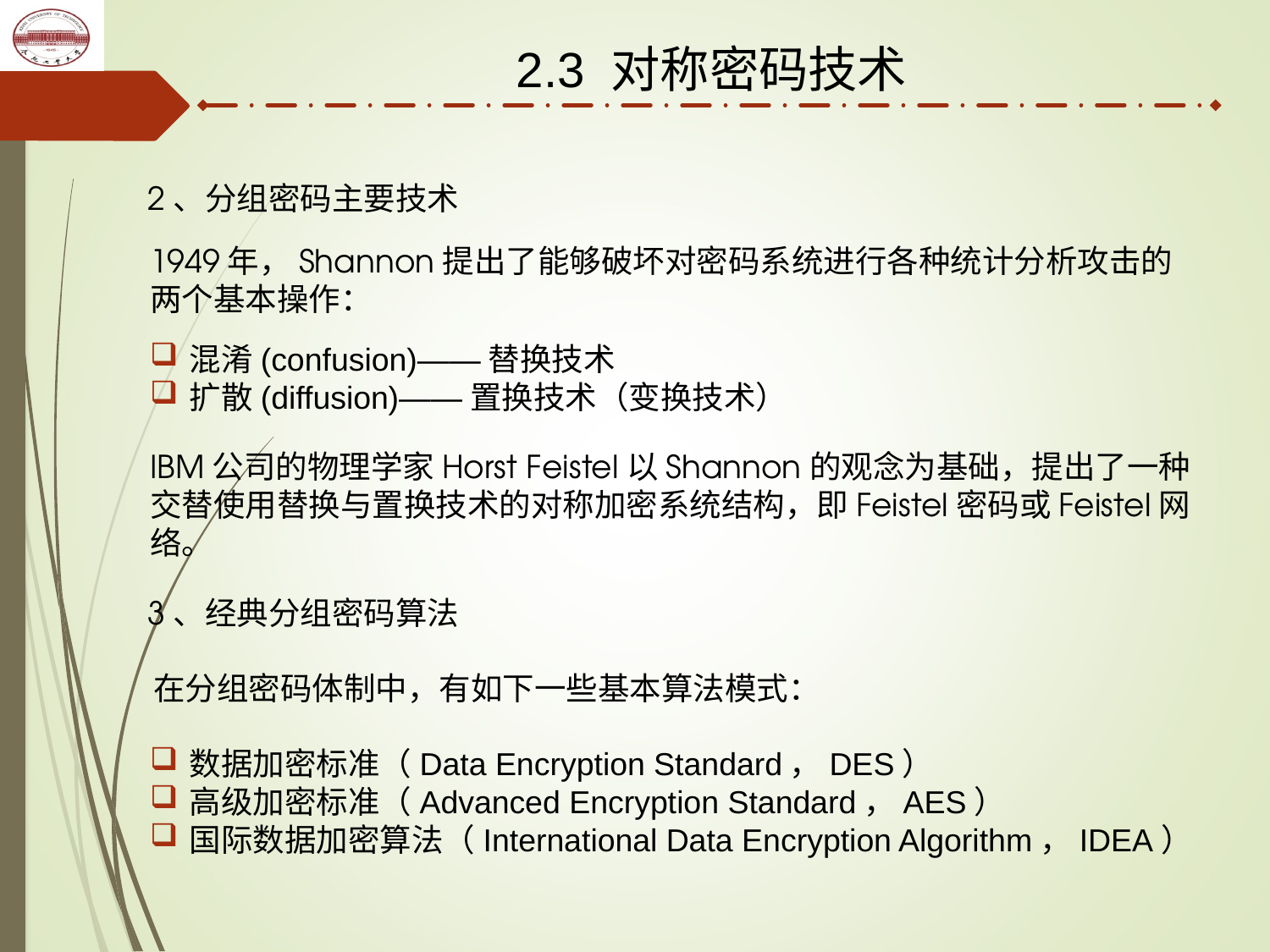

2.3 对称密码技术
2、分组密码主要技术
1949年，Shannon提出了能够破坏对密码系统进行各种统计分析攻击的两个基本操作：
混淆(confusion)——替换技术
扩散(diffusion)——置换技术（变换技术）
IBM公司的物理学家Horst Feistel以Shannon的观念为基础，提出了一种交替使用替换与置换技术的对称加密系统结构，即Feistel密码或Feistel网络。
3、经典分组密码算法
在分组密码体制中，有如下一些基本算法模式：
数据加密标准（Data Encryption Standard，DES）
高级加密标准（Advanced Encryption Standard，AES）
国际数据加密算法（International Data Encryption Algorithm，IDEA）